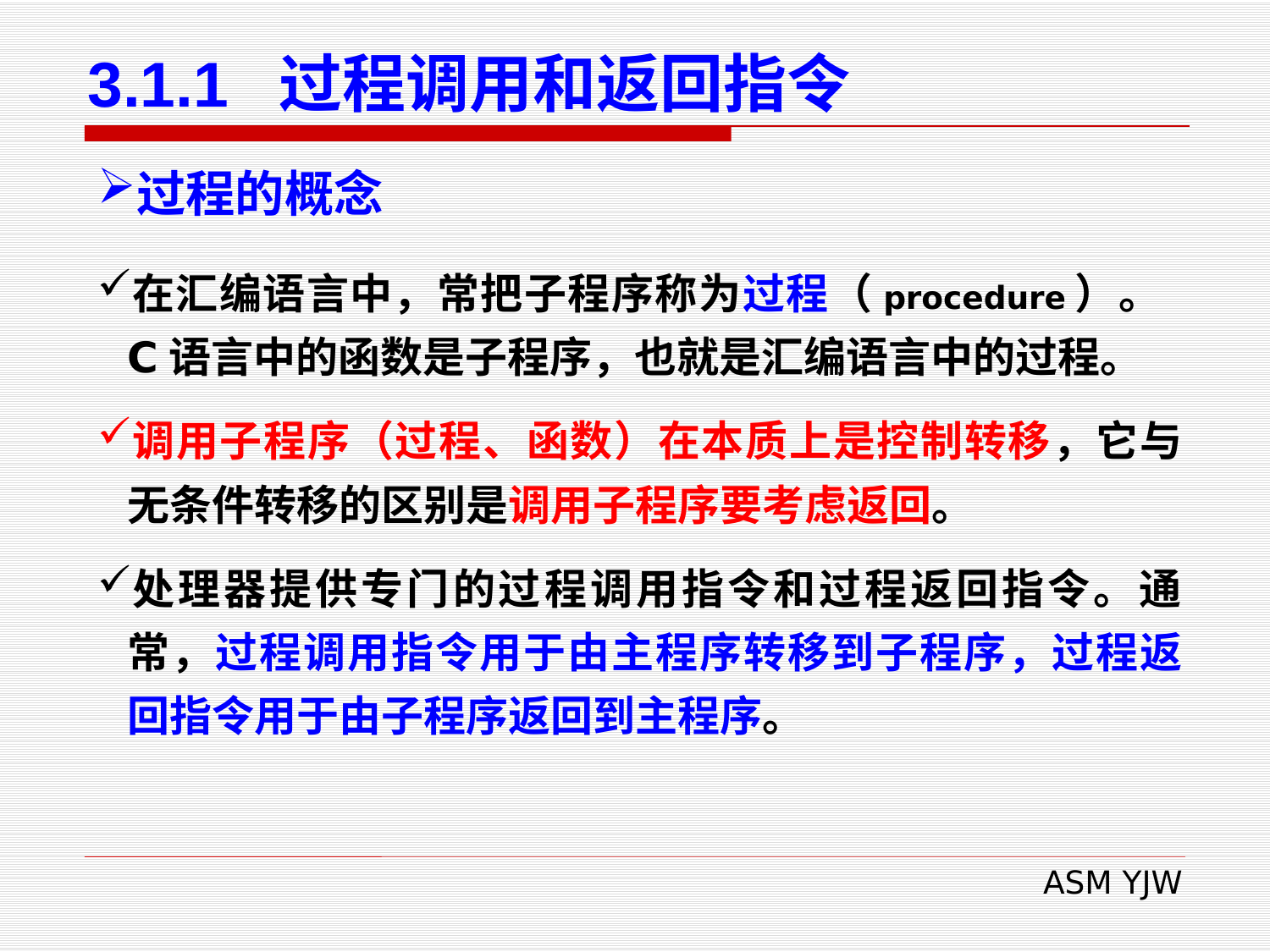

# 3.1.1  过程调用和返回指令
过程的概念
在汇编语言中，常把子程序称为过程（procedure）。   C语言中的函数是子程序，也就是汇编语言中的过程。
调用子程序（过程、函数）在本质上是控制转移，它与无条件转移的区别是调用子程序要考虑返回。
处理器提供专门的过程调用指令和过程返回指令。通常，过程调用指令用于由主程序转移到子程序，过程返回指令用于由子程序返回到主程序。